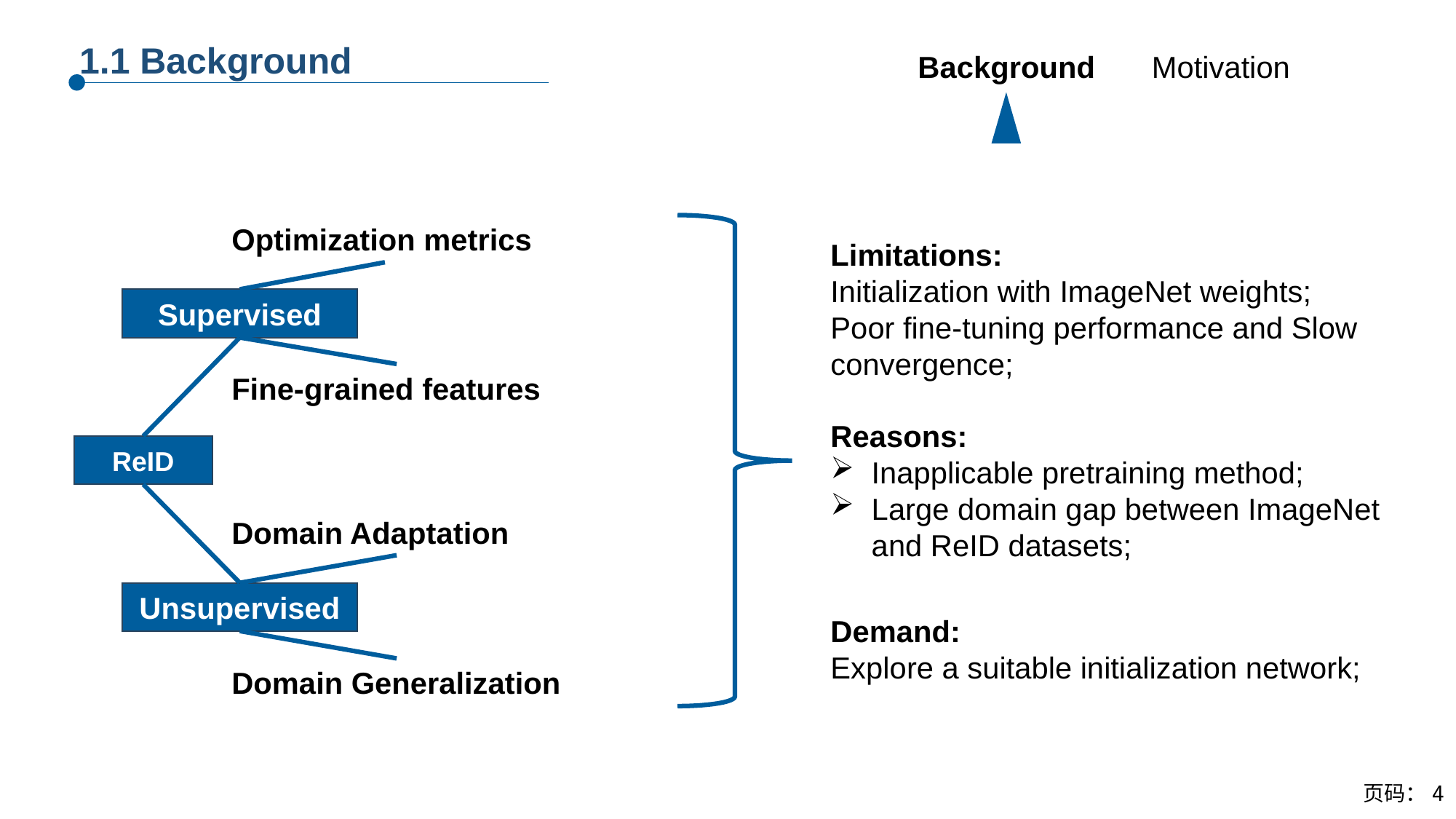

1.1 Background

Background
Motivation

Optimization metrics

Limitations:
Initialization with ImageNet weights;
Poor fine-tuning performance and Slow convergence;
Supervised
Fine-grained features
Reasons:
Inapplicable pretraining method;
Large domain gap between ImageNet and ReID datasets;
ReID
Domain Adaptation
Unsupervised
Demand:
Explore a suitable initialization network;
Domain Generalization
页码：4